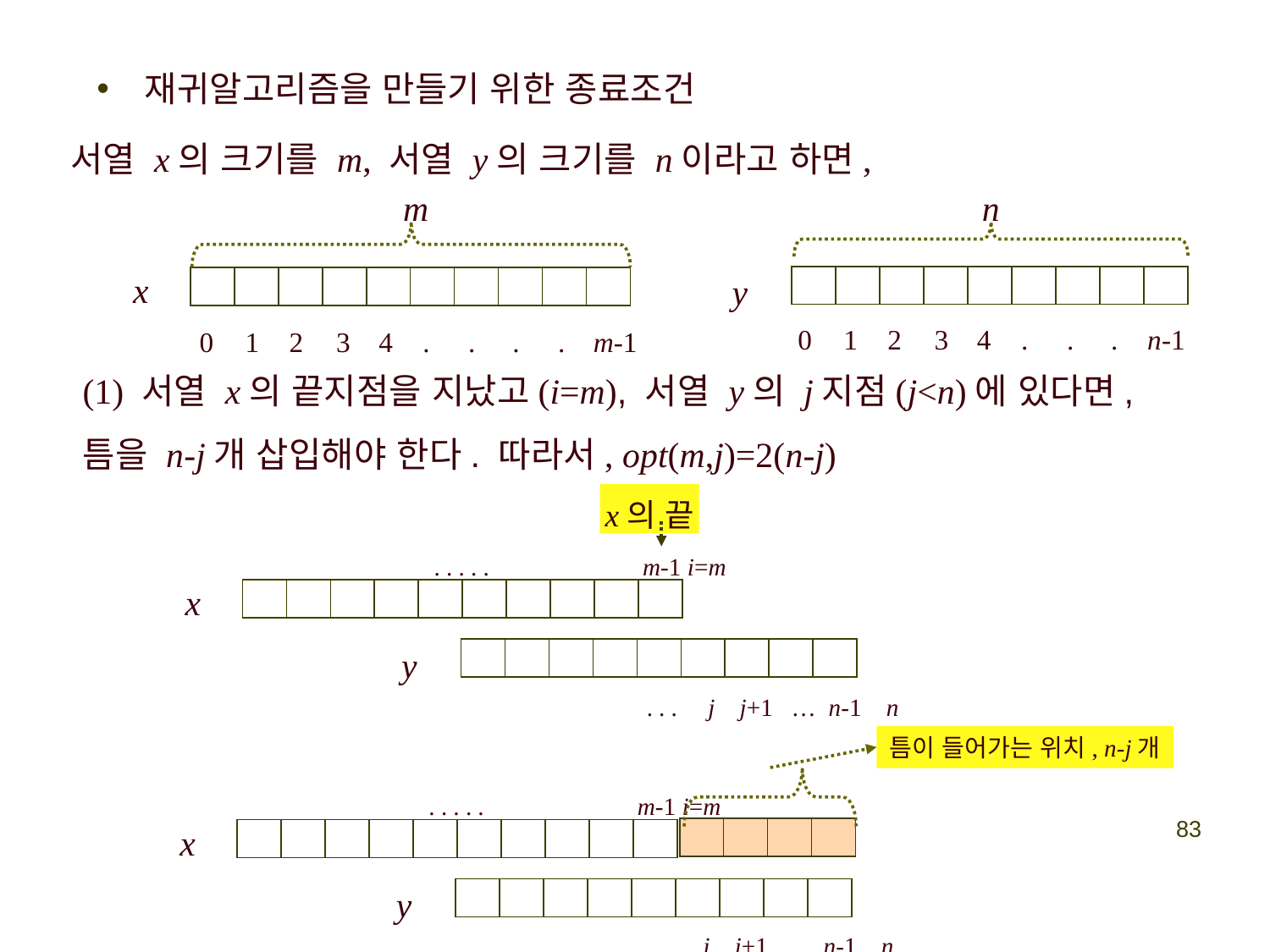

재귀알고리즘을 만들기 위한 종료조건

서열 x의 크기를 m, 서열 y의 크기를 n이라고 하면,
m
n
x
y
|  |  |  |  |  |  |  |  |  |
| --- | --- | --- | --- | --- | --- | --- | --- | --- |
|  |  |  |  |  |  |  |  |  |  |
| --- | --- | --- | --- | --- | --- | --- | --- | --- | --- |
0
1
2
3
4
.
.
.
n-1
0
1
2
3
4
.
.
.
.
m-1
(1) 서열 x의 끝지점을 지났고(i=m), 서열 y의 j지점(j<n)에 있다면, 틈을 n-j개 삽입해야 한다. 따라서, opt(m,j)=2(n-j)
x의 끝
                            . . . . .                         m-1 i=m
x
|  |  |  |  |  |  |  |  |  |  |
| --- | --- | --- | --- | --- | --- | --- | --- | --- | --- |
y
|  |  |  |  |  |  |  |  |  |
| --- | --- | --- | --- | --- | --- | --- | --- | --- |
                          . . .     j    j+1   …  n-1    n

틈이 들어가는 위치, n-j개
                            . . . . .                         m-1 i=m
x
83
|  |  |  |  |
| --- | --- | --- | --- |
|  |  |  |  |  |  |  |  |  |  |
| --- | --- | --- | --- | --- | --- | --- | --- | --- | --- |
y
|  |  |  |  |  |  |  |  |  |
| --- | --- | --- | --- | --- | --- | --- | --- | --- |
                          . . .     j    j+1   …  n-1    n